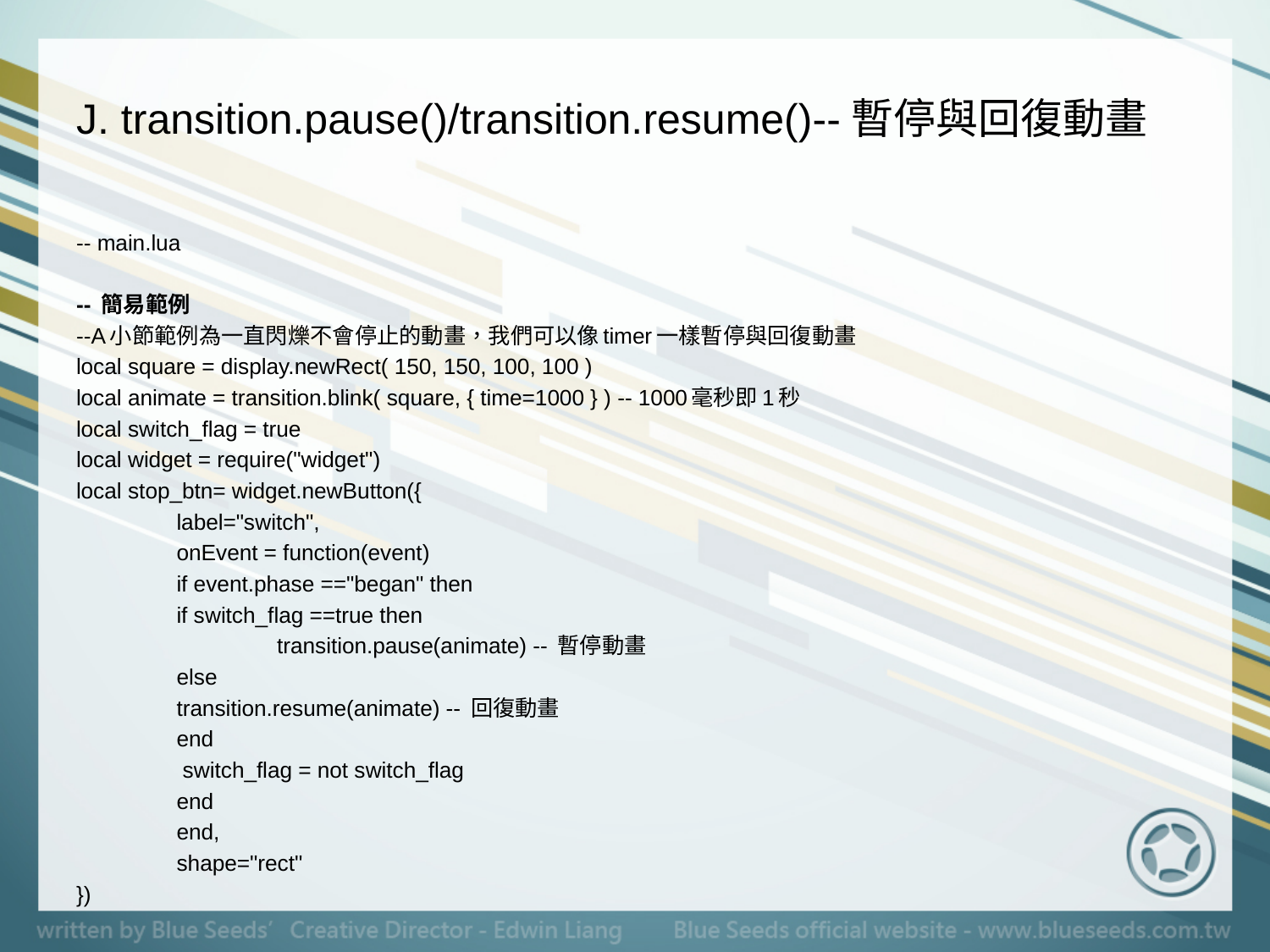

# J. transition.pause()/transition.resume()--暫停與回復動畫
-- main.lua

-- 簡易範例
--A小節範例為一直閃爍不會停止的動畫，我們可以像timer一樣暫停與回復動畫
local square = display.newRect( 150, 150, 100, 100 )
local animate = transition.blink( square, { time=1000 } ) -- 1000毫秒即1秒
local switch_flag = true
local widget = require("widget")
local stop_btn= widget.newButton({
	label="switch",
	onEvent = function(event)
		if event.phase =="began" then
			if switch_flag ==true then
			 	transition.pause(animate) -- 暫停動畫
			else
				transition.resume(animate) -- 回復動畫
			end
			 switch_flag = not switch_flag
		end
	end,
	shape="rect"
})